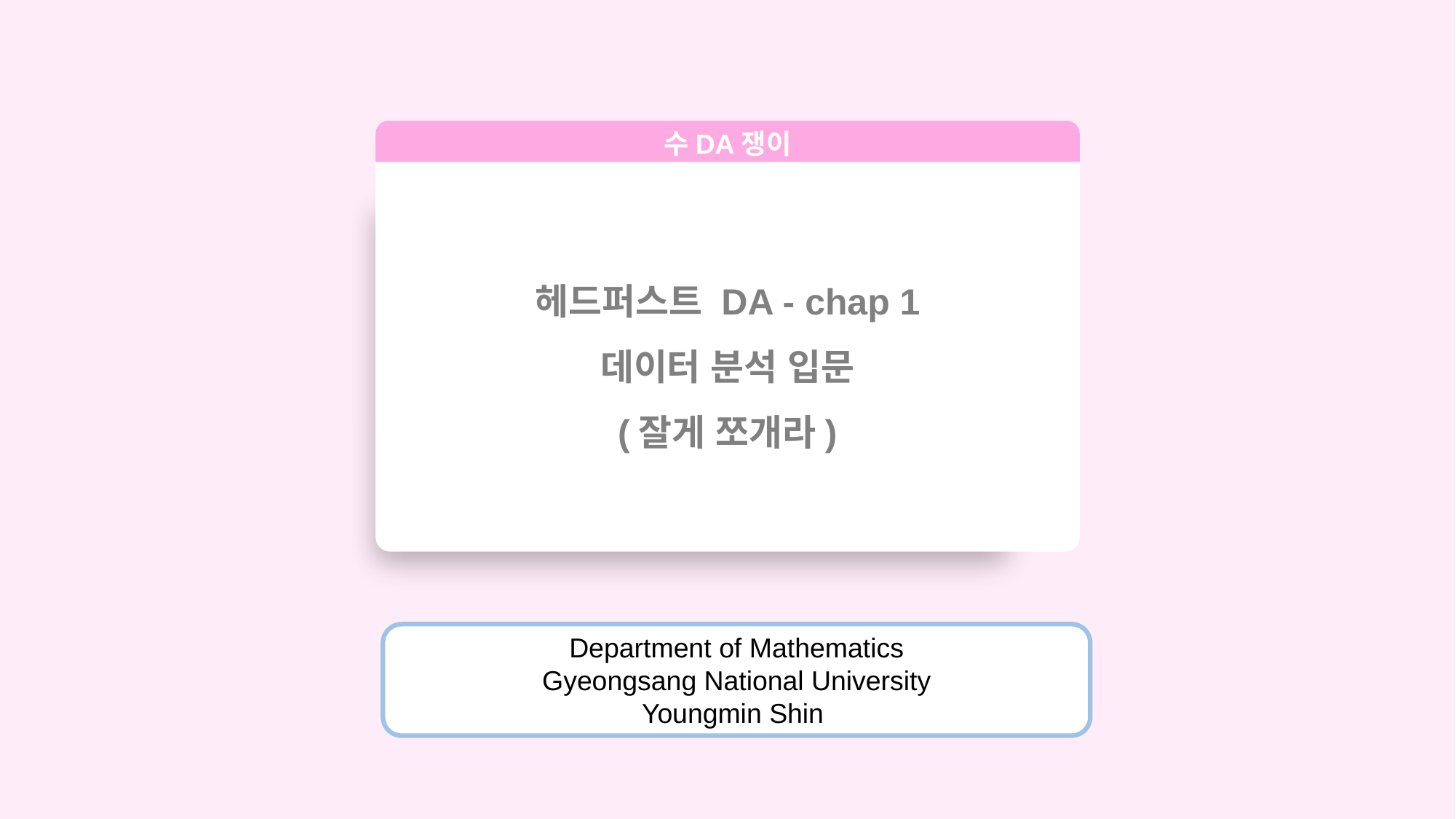

수DA쟁이
헤드퍼스트 DA - chap 1
데이터 분석 입문
(잘게 쪼개라)
Department of Mathematics
Gyeongsang National University
Youngmin Shin